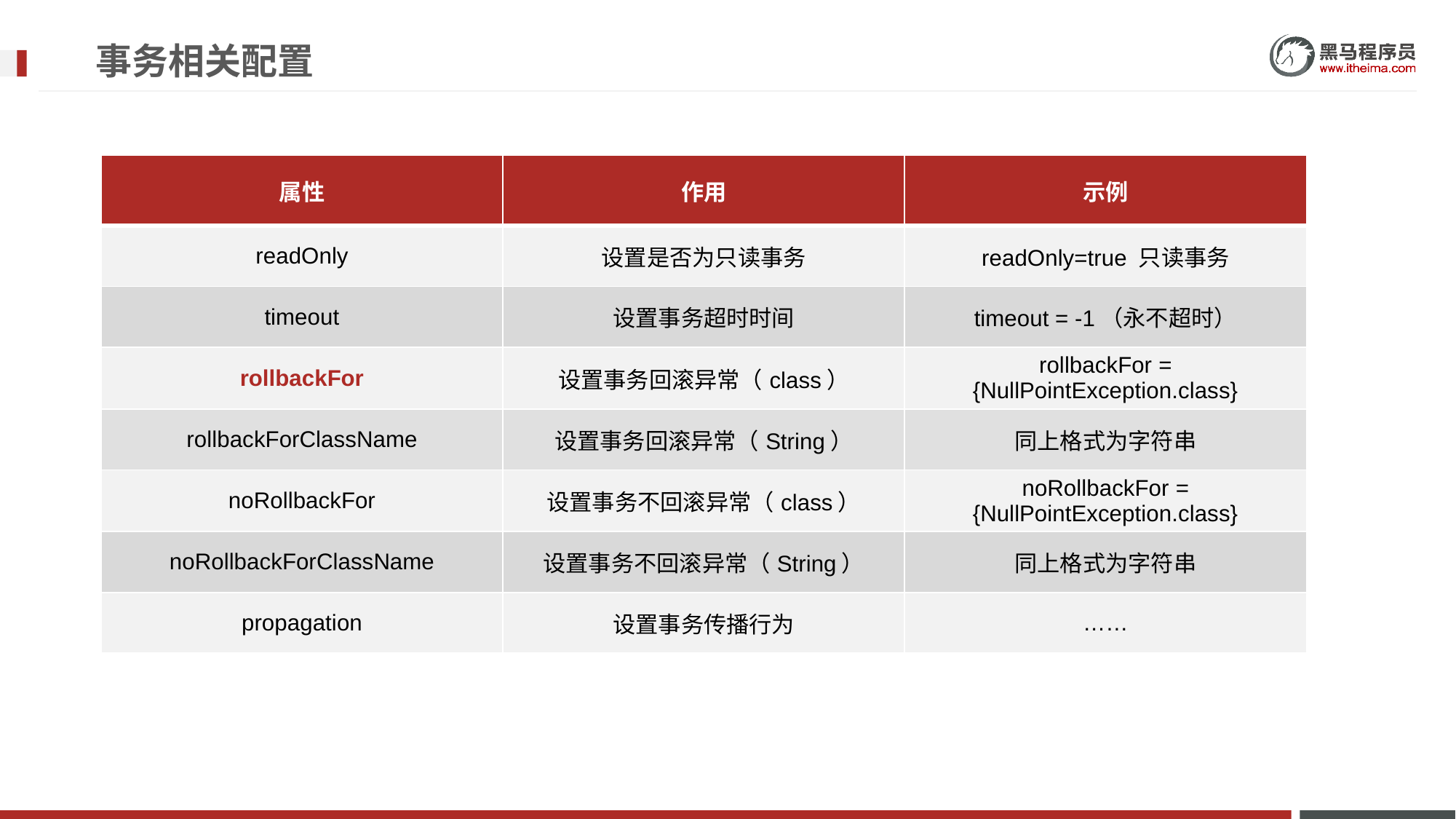

# 事务相关配置
| 属性 | 作用 | 示例 |
| --- | --- | --- |
| readOnly | 设置是否为只读事务 | readOnly=true 只读事务 |
| timeout | 设置事务超时时间 | timeout = -1（永不超时） |
| rollbackFor | 设置事务回滚异常（class） | rollbackFor = {NullPointException.class} |
| rollbackForClassName | 设置事务回滚异常（String） | 同上格式为字符串 |
| noRollbackFor | 设置事务不回滚异常（class） | noRollbackFor = {NullPointException.class} |
| noRollbackForClassName | 设置事务不回滚异常（String） | 同上格式为字符串 |
| propagation | 设置事务传播行为 | …… |